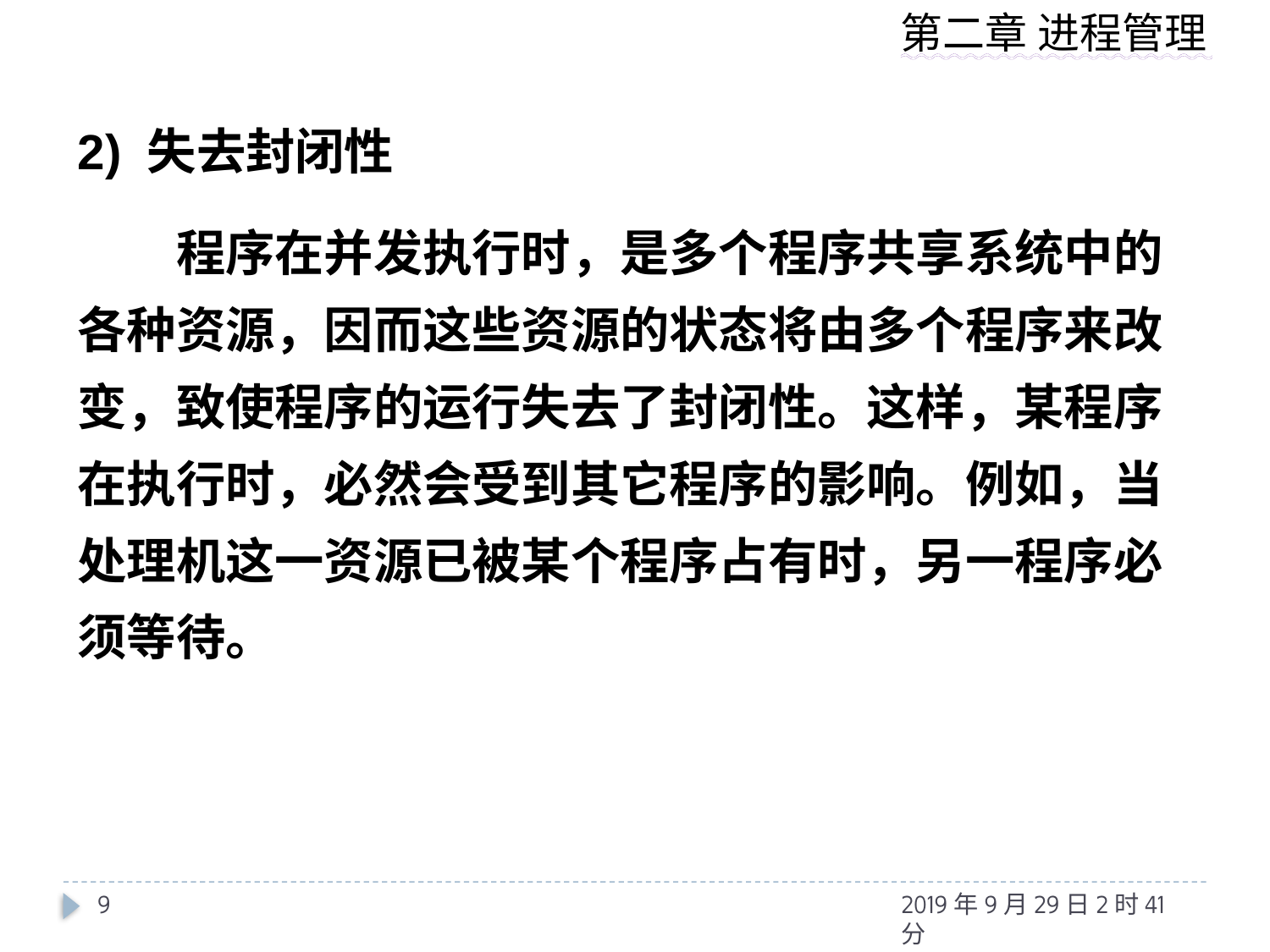

2) 失去封闭性
　　程序在并发执行时，是多个程序共享系统中的各种资源，因而这些资源的状态将由多个程序来改变，致使程序的运行失去了封闭性。这样，某程序在执行时，必然会受到其它程序的影响。例如，当处理机这一资源已被某个程序占有时，另一程序必须等待。

9
2019年9月29日2时41分